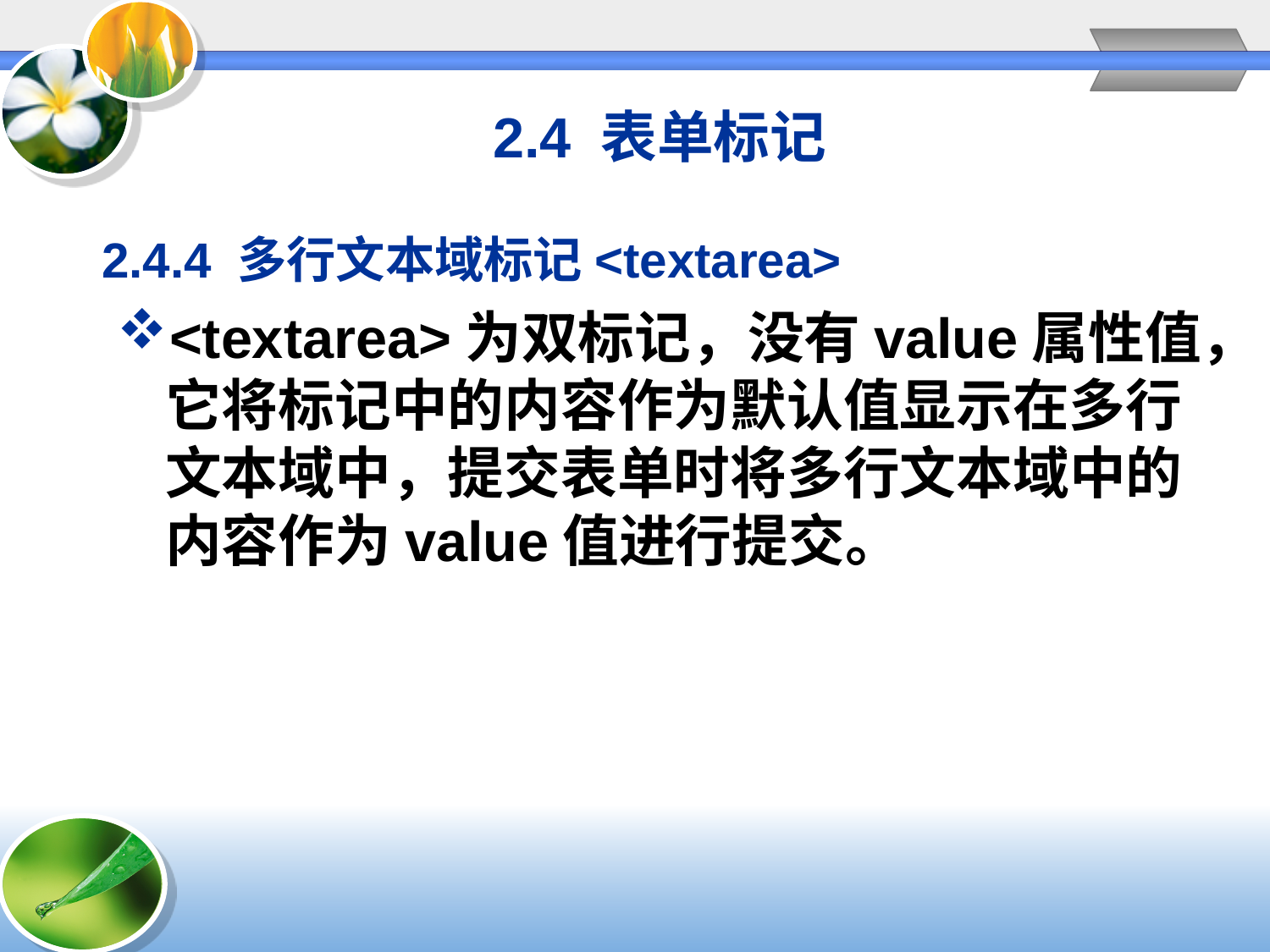

2.4 表单标记
2.4.4 多行文本域标记<textarea>
<textarea>为双标记，没有value属性值，它将标记中的内容作为默认值显示在多行文本域中，提交表单时将多行文本域中的内容作为value值进行提交。